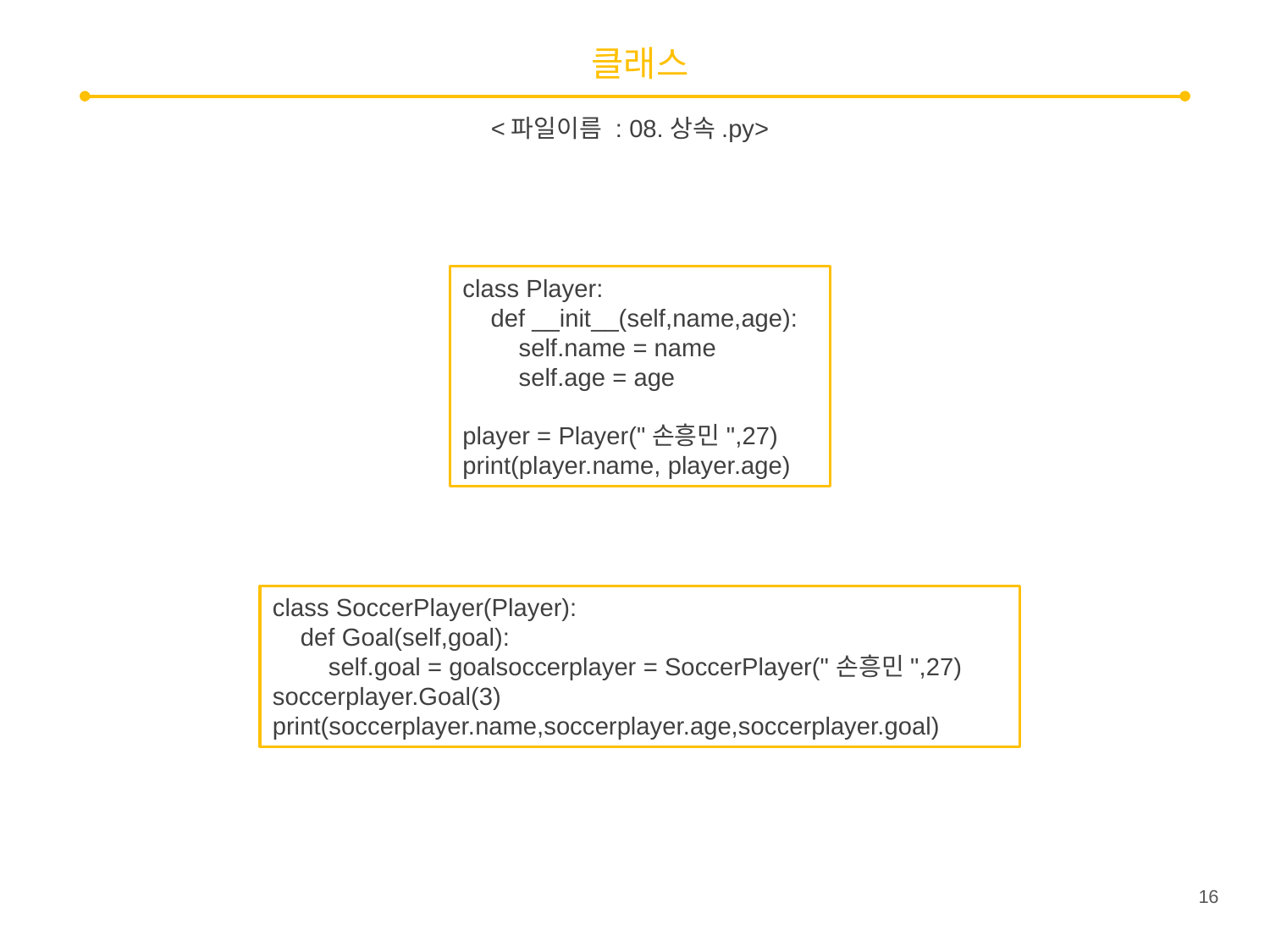

# 클래스
<파일이름 : 08.상속.py>
class Player:
    def __init__(self,name,age):
        self.name = name
        self.age = age

player = Player("손흥민",27)
print(player.name, player.age)
class SoccerPlayer(Player):
    def Goal(self,goal):
        self.goal = goalsoccerplayer = SoccerPlayer("손흥민",27)
soccerplayer.Goal(3)
print(soccerplayer.name,soccerplayer.age,soccerplayer.goal)